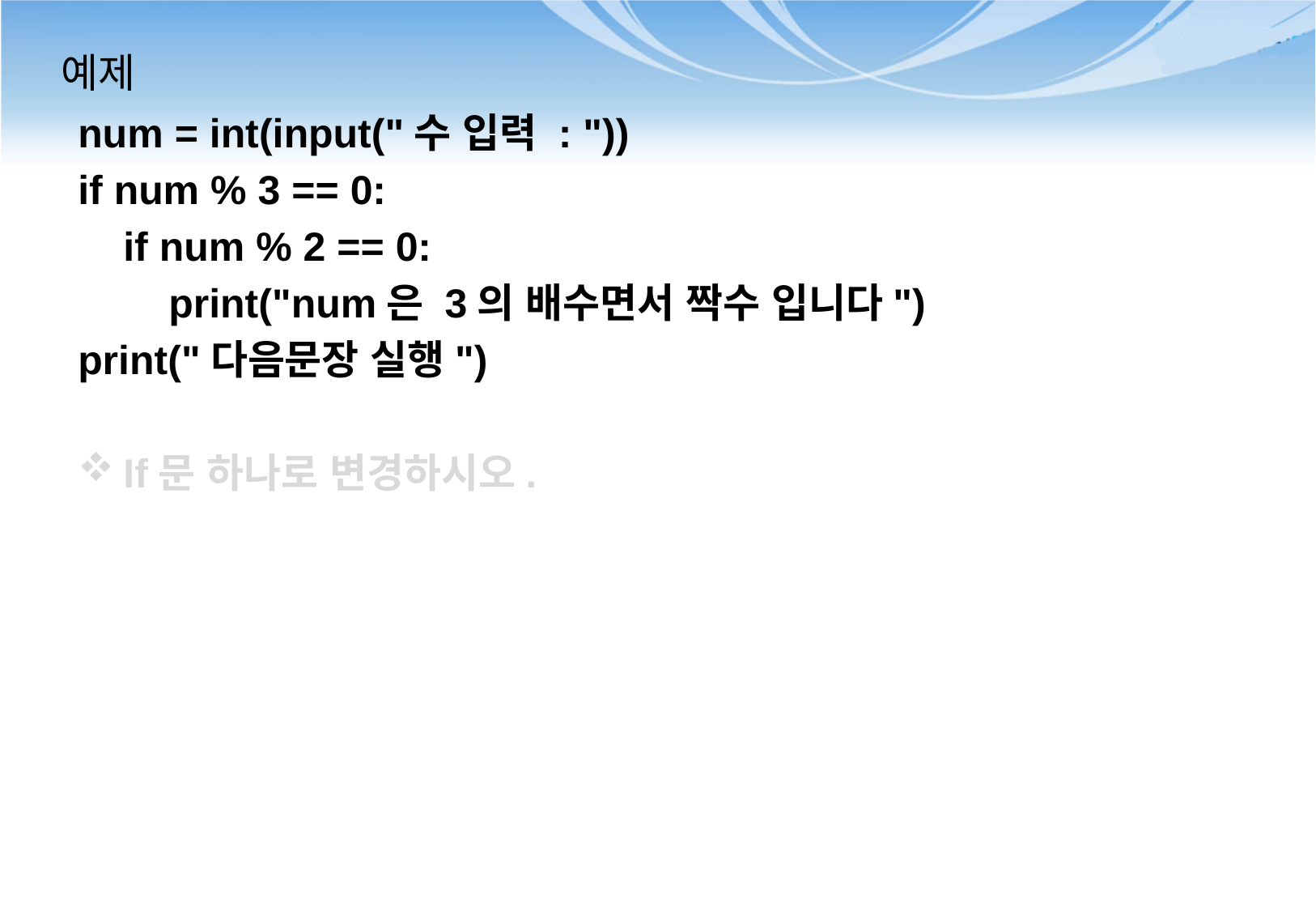

# 예제
num = int(input("수 입력 : "))
if num % 3 == 0:
    if num % 2 == 0:
        print("num은 3의 배수면서 짝수 입니다")
print("다음문장 실행")

If문 하나로 변경하시오.